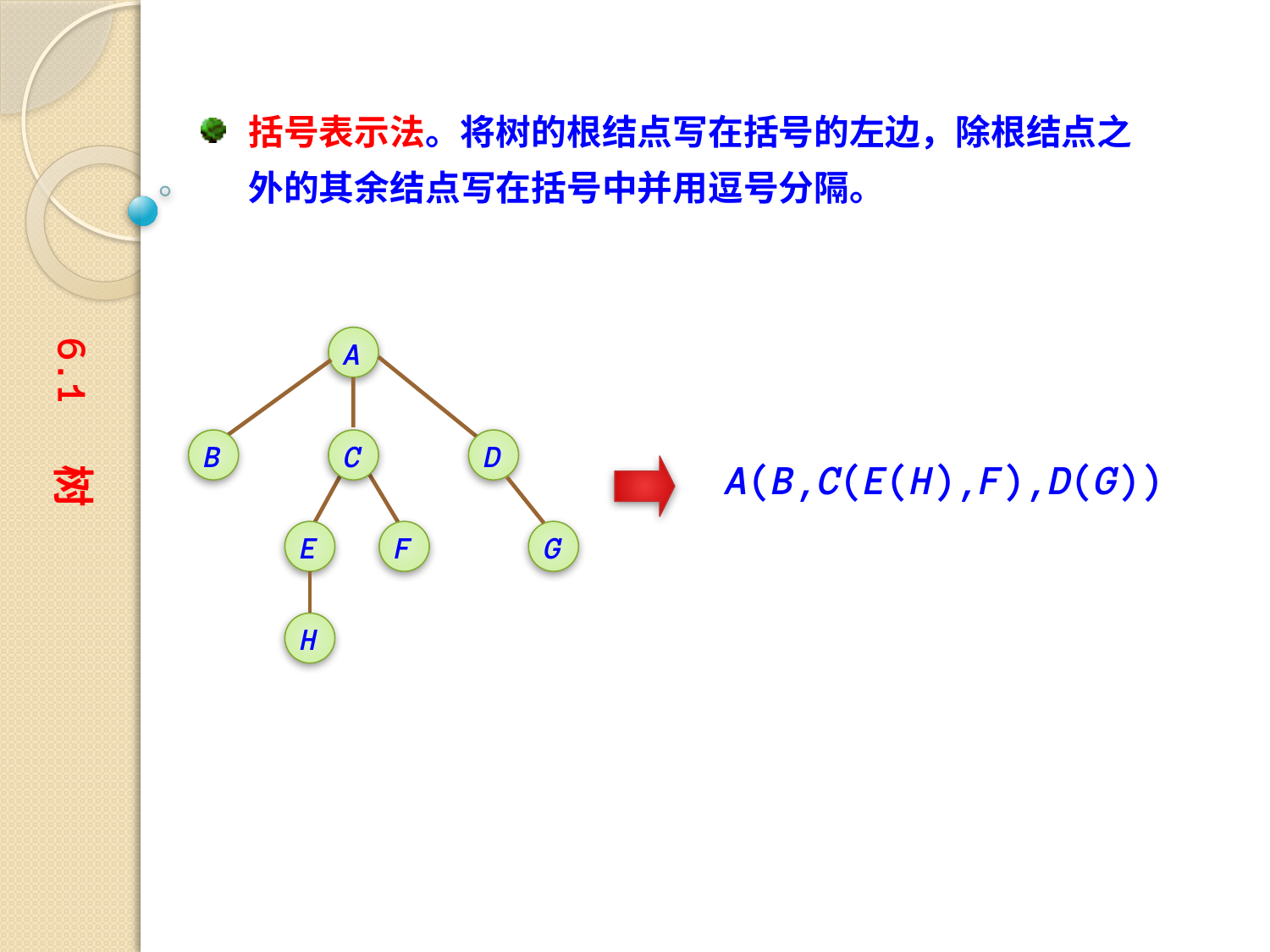

括号表示法。将树的根结点写在括号的左边，除根结点之外的其余结点写在括号中并用逗号分隔。
6.1  树
A

B
C
D

E
F
G
H
A(B,C(E(H),F),D(G))